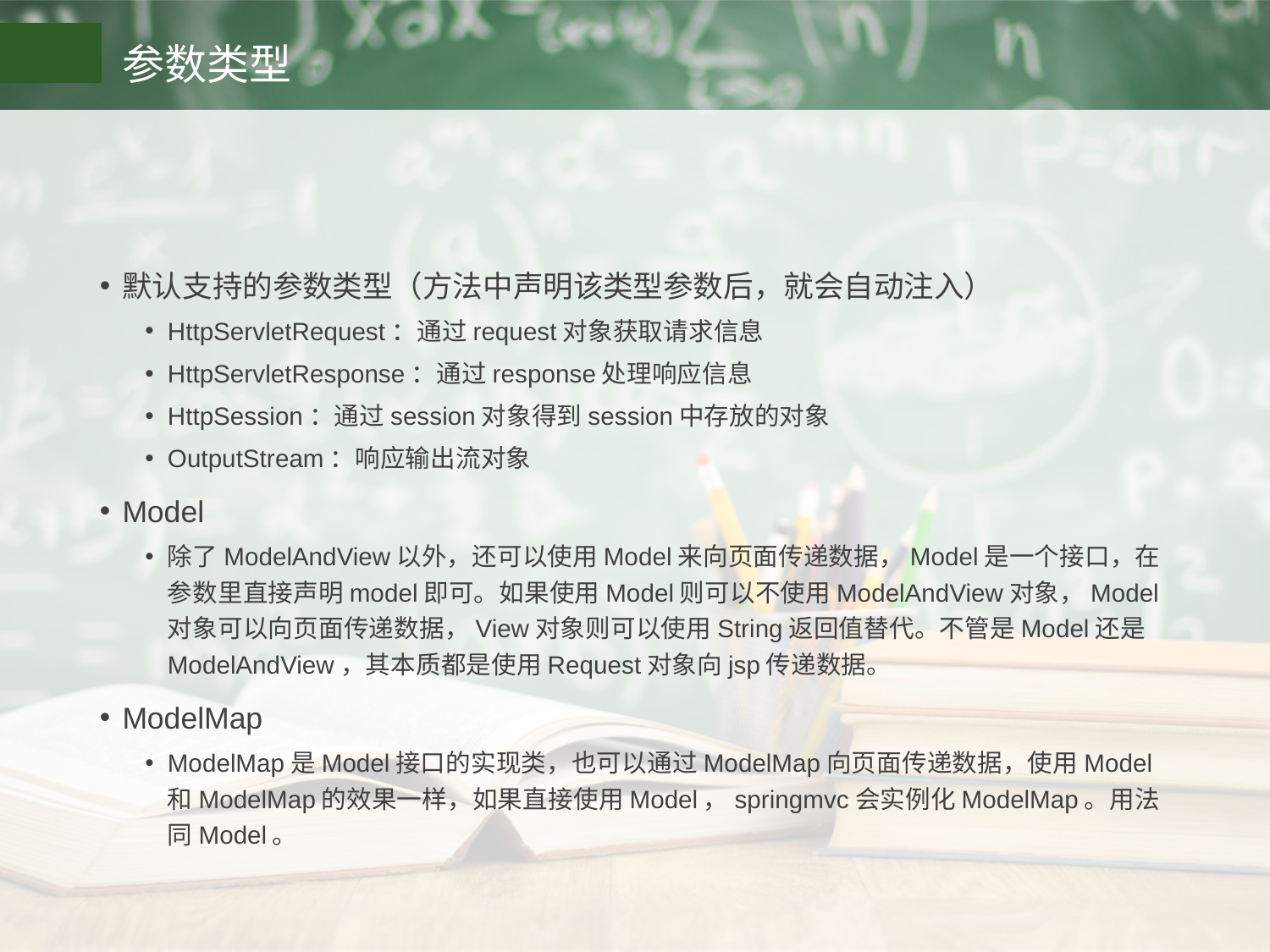

# 参数类型
默认支持的参数类型（方法中声明该类型参数后，就会自动注入）
HttpServletRequest：通过request对象获取请求信息
HttpServletResponse：通过response处理响应信息
HttpSession：通过session对象得到session中存放的对象
OutputStream：响应输出流对象
Model
除了ModelAndView以外，还可以使用Model来向页面传递数据，Model是一个接口，在参数里直接声明model即可。如果使用Model则可以不使用ModelAndView对象，Model对象可以向页面传递数据，View对象则可以使用String返回值替代。不管是Model还是ModelAndView，其本质都是使用Request对象向jsp传递数据。
ModelMap
ModelMap是Model接口的实现类，也可以通过ModelMap向页面传递数据，使用Model和ModelMap的效果一样，如果直接使用Model，springmvc会实例化ModelMap。用法同Model。